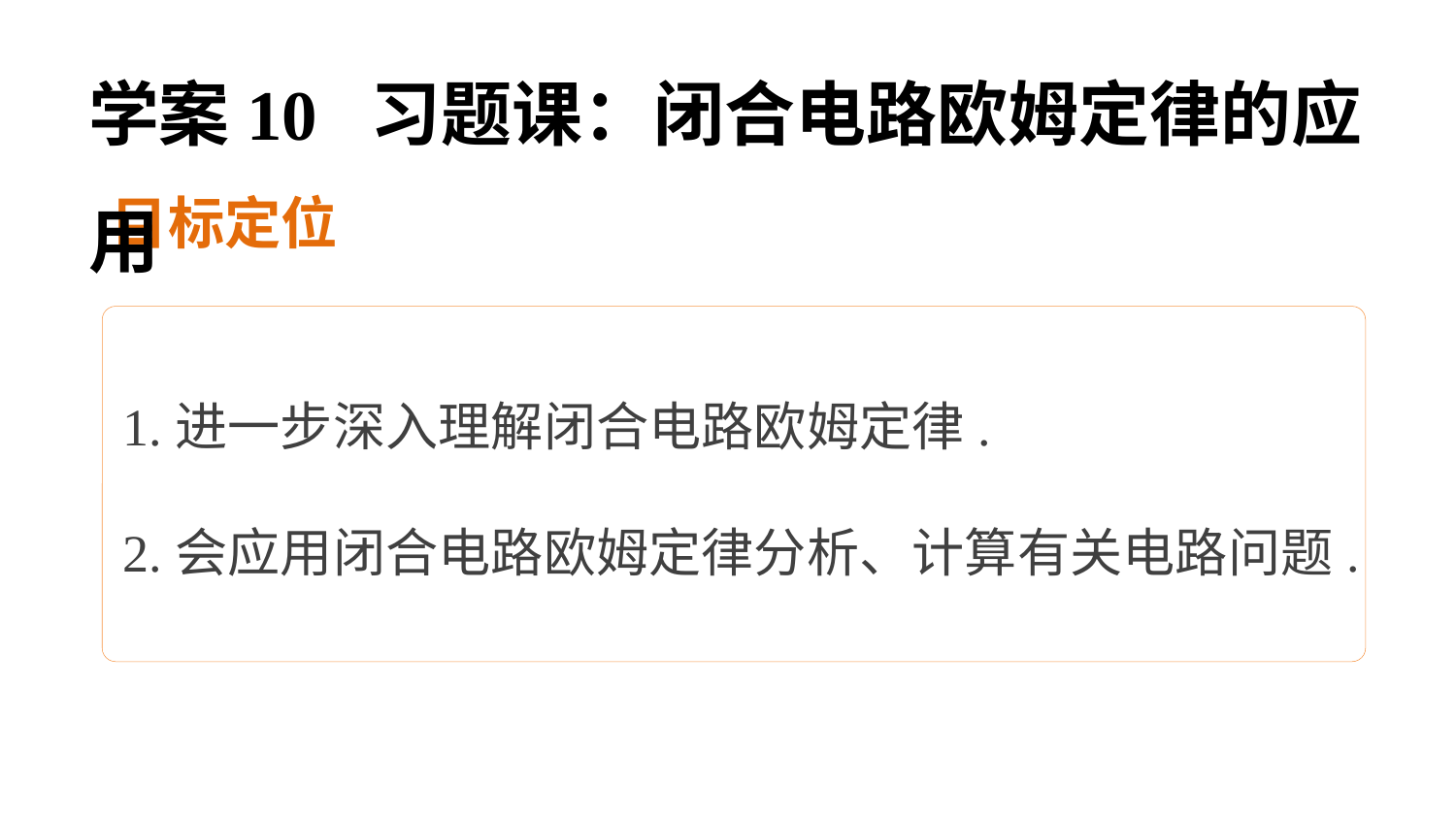

学案10  习题课：闭合电路欧姆定律的应用

目标定位

1.进一步深入理解闭合电路欧姆定律.
2.会应用闭合电路欧姆定律分析、计算有关电路问题.